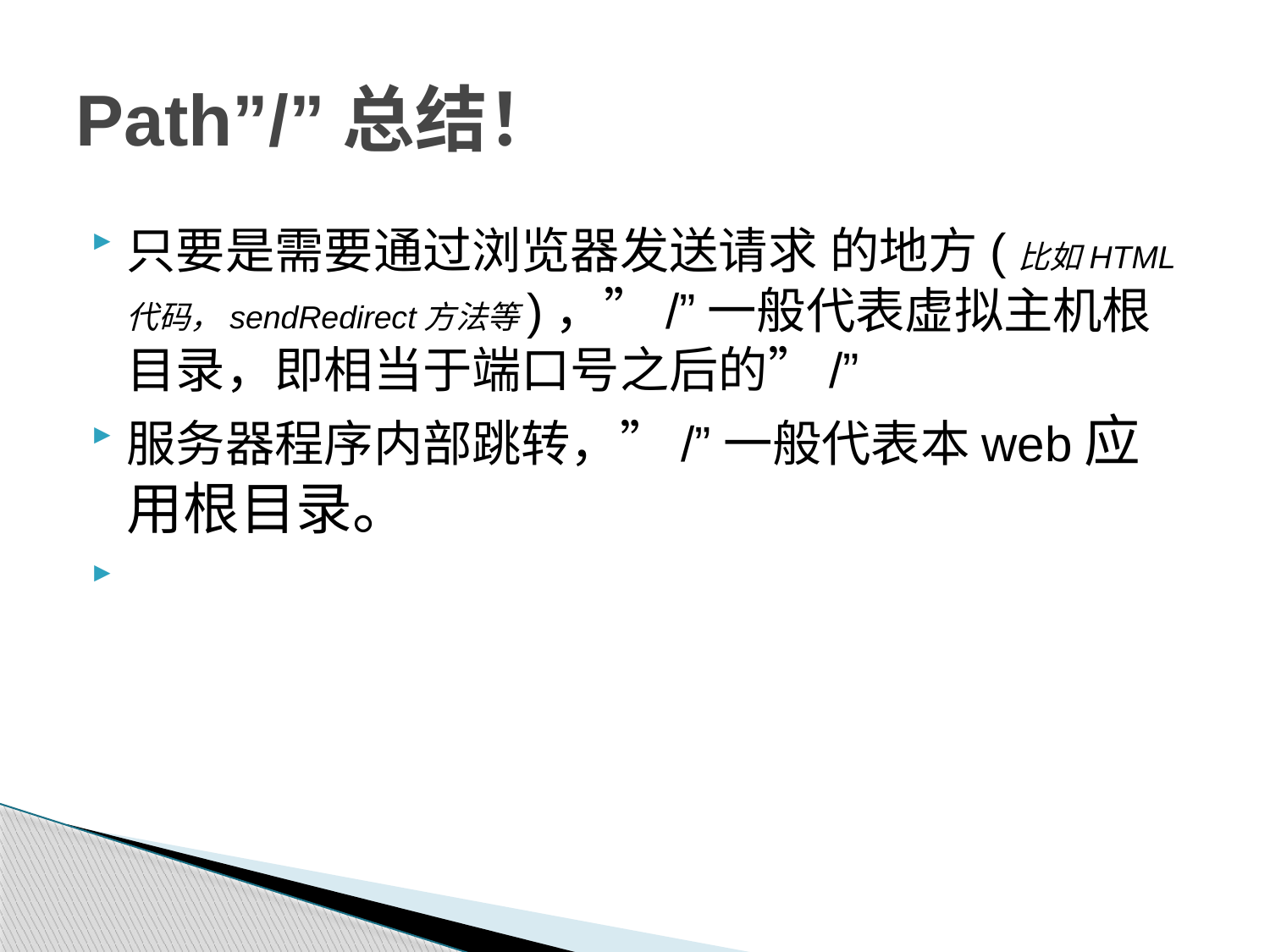

# Path”/”总结！
只要是需要通过浏览器发送请求 的地方(比如HTML代码，sendRedirect方法等)，”/”一般代表虚拟主机根目录，即相当于端口号之后的”/”
服务器程序内部跳转，”/”一般代表本web应用根目录。